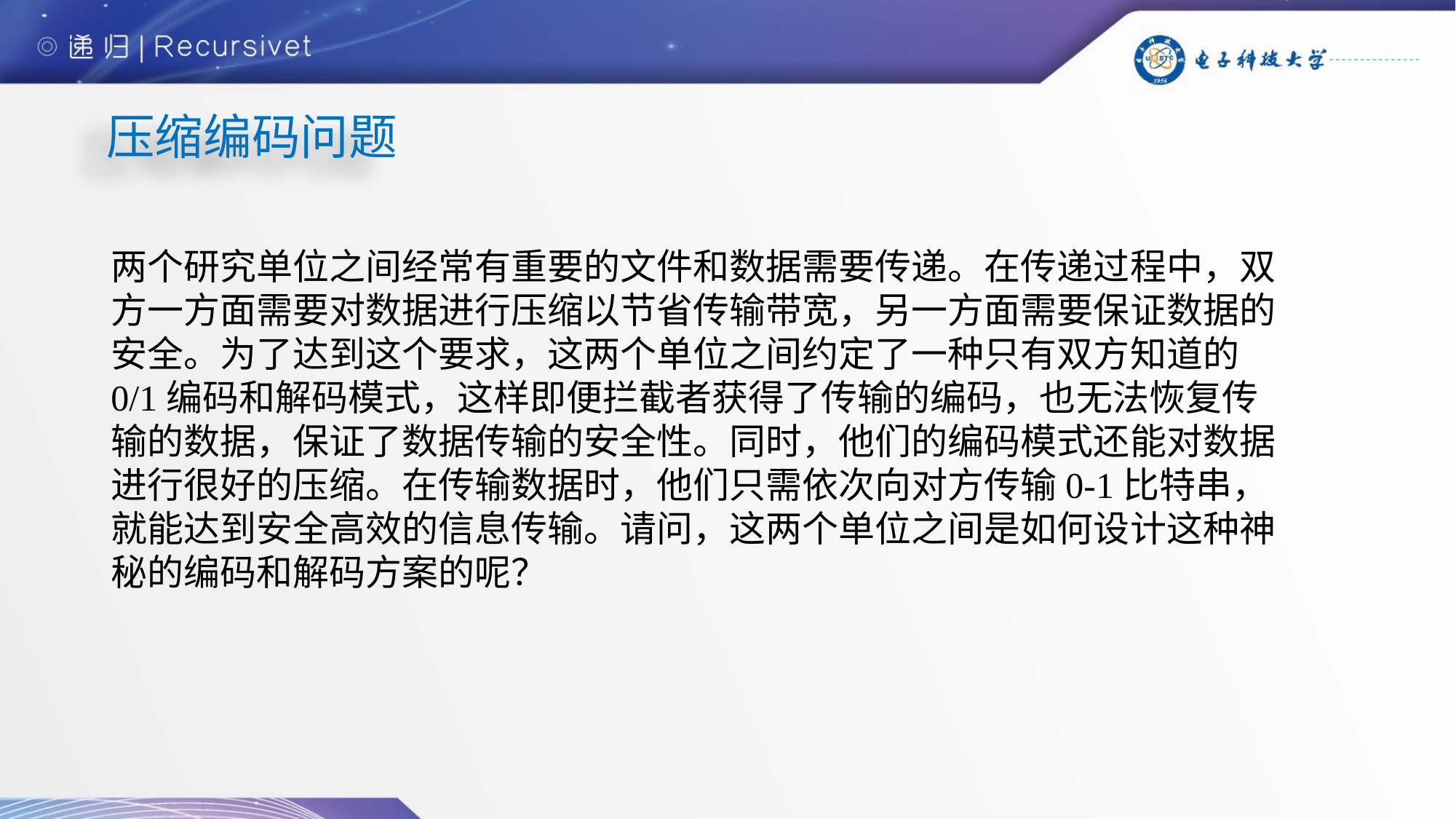

压缩编码问题
两个研究单位之间经常有重要的文件和数据需要传递。在传递过程中，双方一方面需要对数据进行压缩以节省传输带宽，另一方面需要保证数据的安全。为了达到这个要求，这两个单位之间约定了一种只有双方知道的0/1编码和解码模式，这样即便拦截者获得了传输的编码，也无法恢复传输的数据，保证了数据传输的安全性。同时，他们的编码模式还能对数据进行很好的压缩。在传输数据时，他们只需依次向对方传输0-1比特串，就能达到安全高效的信息传输。请问，这两个单位之间是如何设计这种神秘的编码和解码方案的呢？